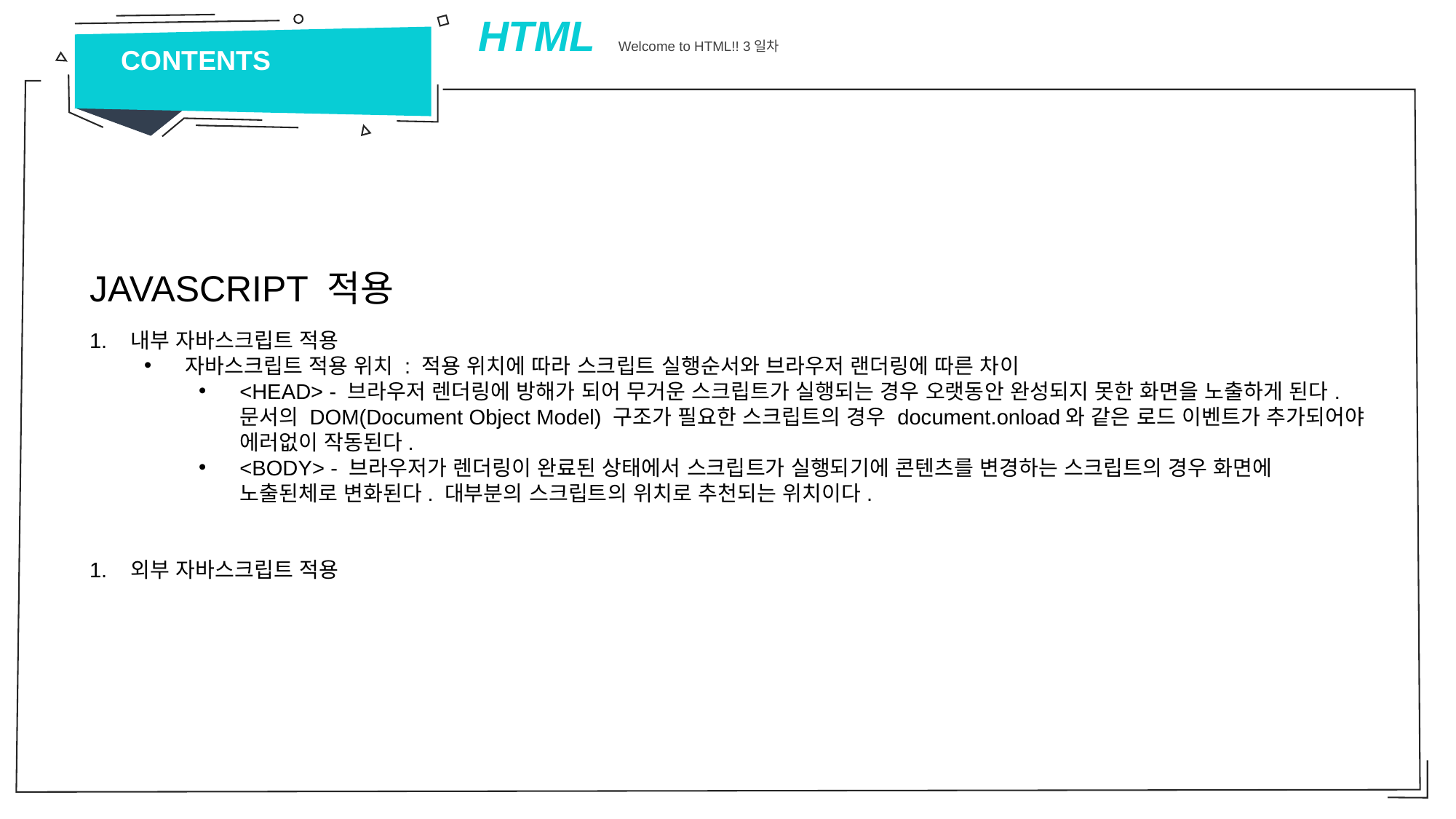

HTML  Welcome to HTML!! 3일차

CONTENTS

JAVASCRIPT 적용
내부 자바스크립트 적용
자바스크립트 적용 위치 : 적용 위치에 따라 스크립트 실행순서와 브라우저 랜더링에 따른 차이
<HEAD> - 브라우저 렌더링에 방해가 되어 무거운 스크립트가 실행되는 경우 오랫동안 완성되지 못한 화면을 노출하게 된다. 문서의 DOM(Document Object Model) 구조가 필요한 스크립트의 경우 document.onload와 같은 로드 이벤트가 추가되어야 에러없이 작동된다.
<BODY> - 브라우저가 렌더링이 완료된 상태에서 스크립트가 실행되기에 콘텐츠를 변경하는 스크립트의 경우 화면에 노출된체로 변화된다. 대부분의 스크립트의 위치로 추천되는 위치이다.

외부 자바스크립트 적용